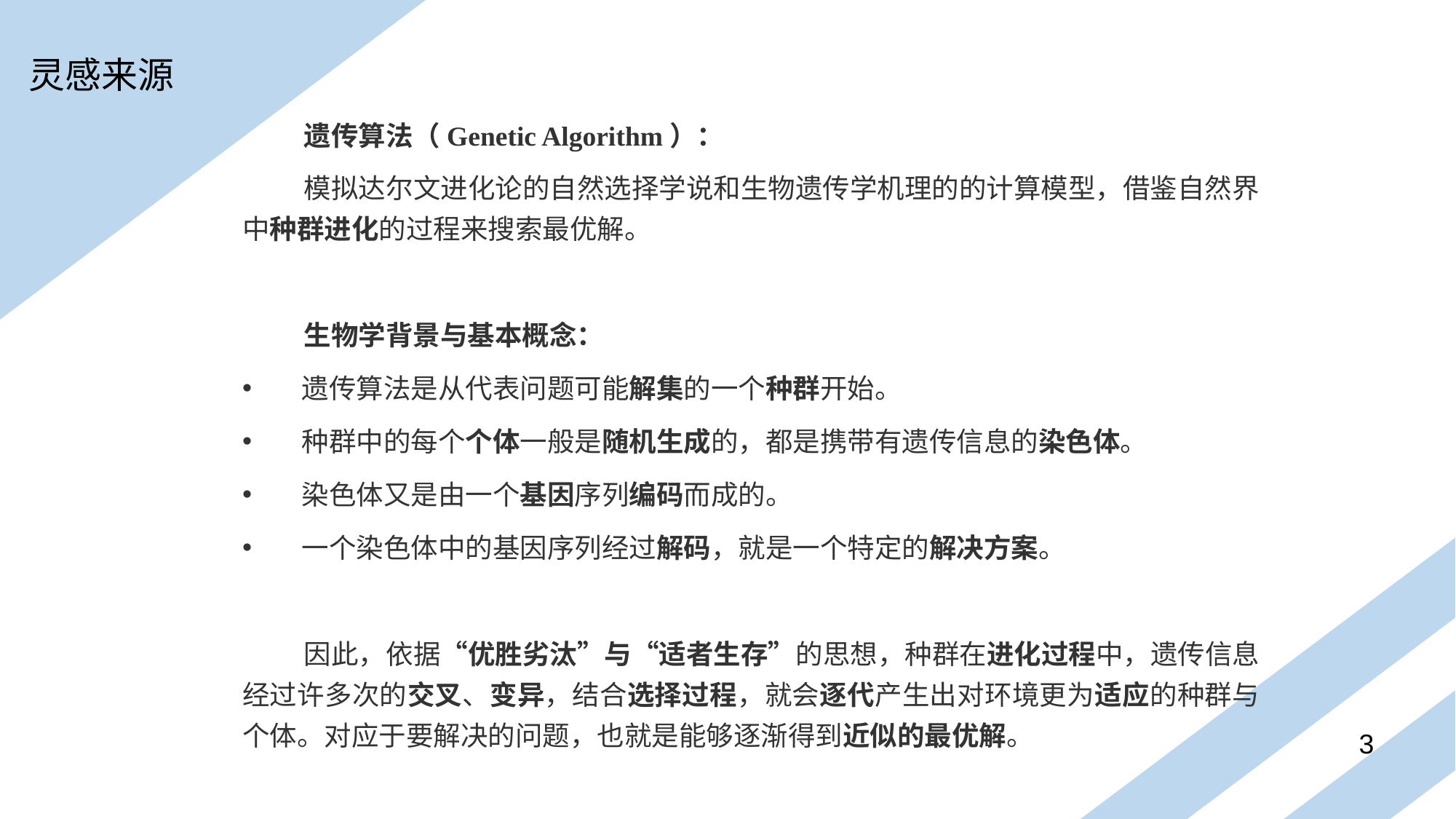

灵感来源
   遗传算法（Genetic Algorithm）：
   模拟达尔文进化论的自然选择学说和生物遗传学机理的的计算模型，借鉴自然界中种群进化的过程来搜索最优解。

   生物学背景与基本概念：
   遗传算法是从代表问题可能解集的一个种群开始。
   种群中的每个个体一般是随机生成的，都是携带有遗传信息的染色体。
   染色体又是由一个基因序列编码而成的。
   一个染色体中的基因序列经过解码，就是一个特定的解决方案。

   因此，依据“优胜劣汰”与“适者生存”的思想，种群在进化过程中，遗传信息经过许多次的交叉、变异，结合选择过程，就会逐代产生出对环境更为适应的种群与个体。对应于要解决的问题，也就是能够逐渐得到近似的最优解。

3